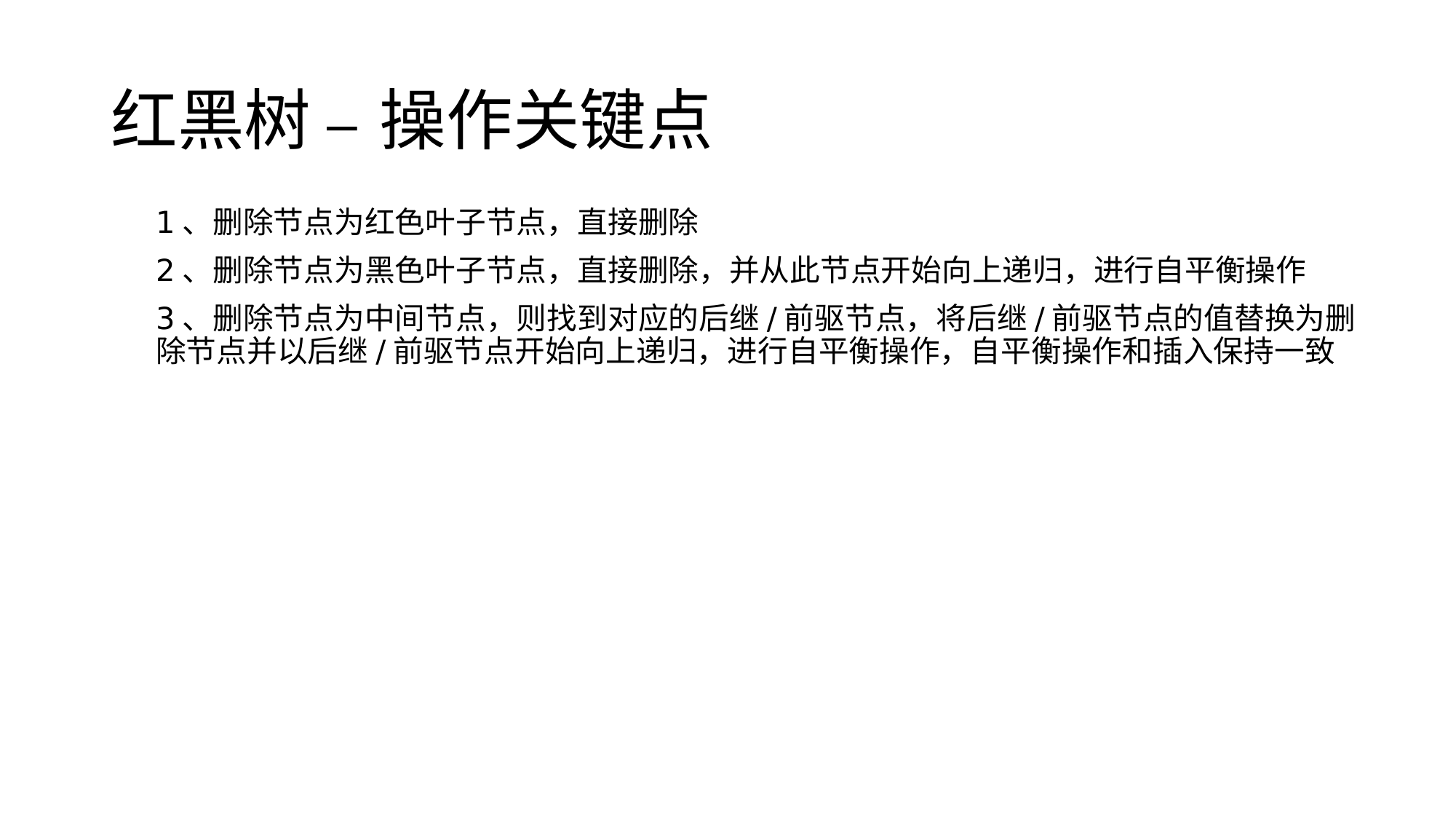

# 红黑树-操作关键点
1、删除节点为红色叶子节点，直接删除
2、删除节点为黑色叶子节点，直接删除，并从此节点开始向上递归，进行自平衡操作
3、删除节点为中间节点，则找到对应的后继/前驱节点，将后继/前驱节点的值替换为删除节点并以后继/前驱节点开始向上递归，进行自平衡操作，自平衡操作和插入保持一致